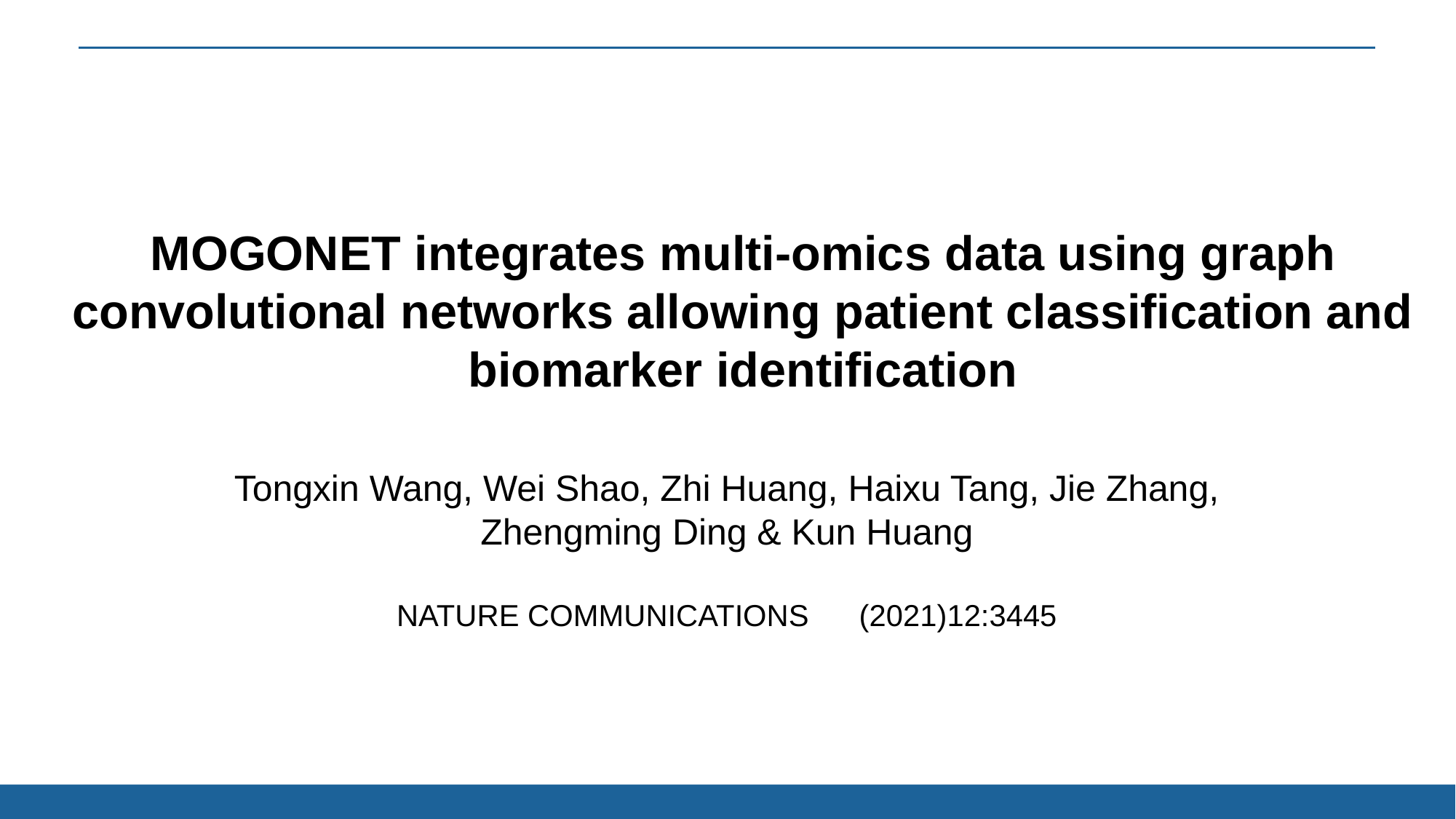

MOGONET integrates multi-omics data using graph convolutional networks allowing patient classification and biomarker identification
Tongxin Wang, Wei Shao, Zhi Huang, Haixu Tang, Jie Zhang, Zhengming Ding & Kun Huang

NATURE COMMUNICATIONS      (2021)12:3445

自强不息 厚德载物